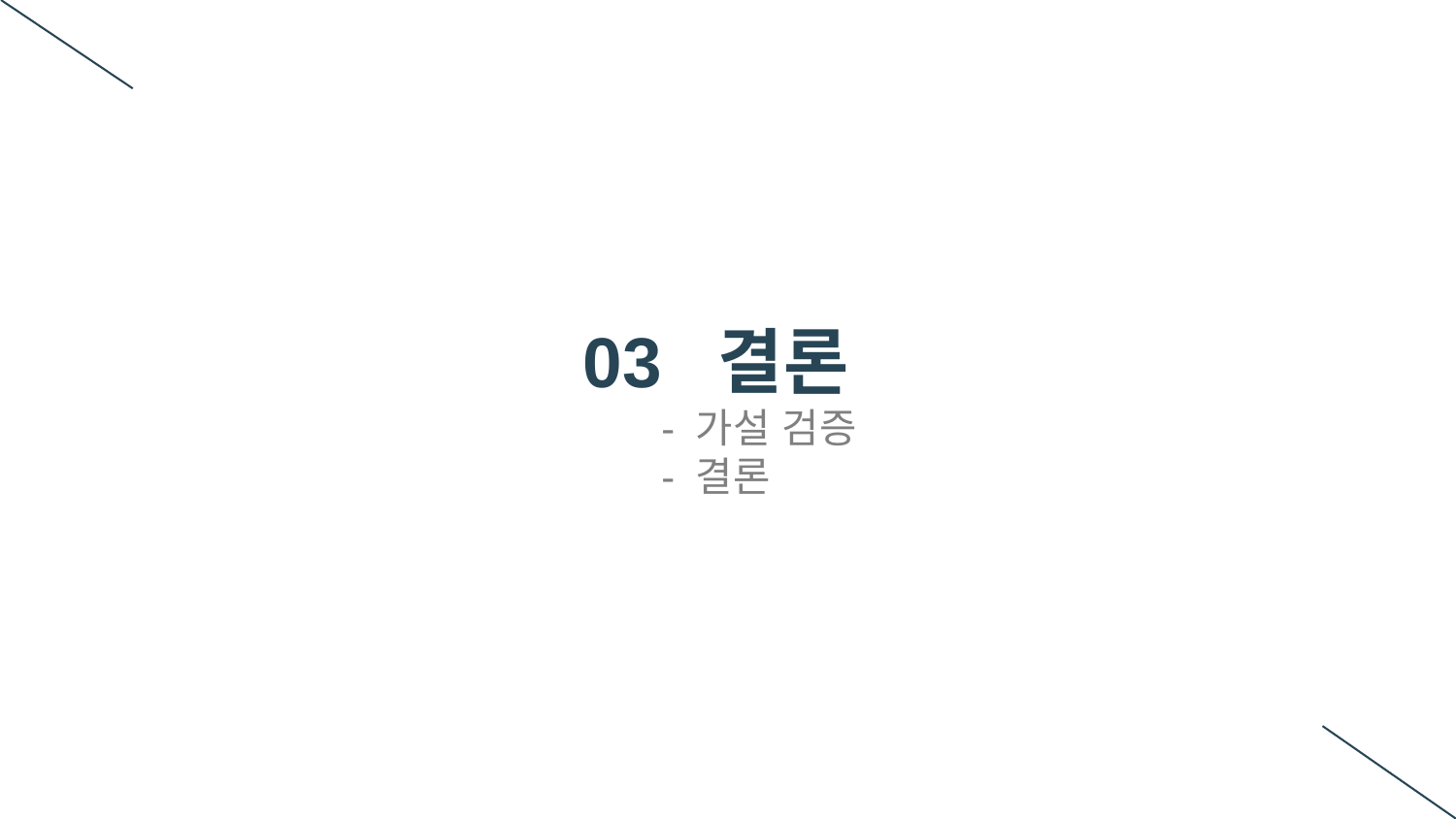

03  결론
       - 가설 검증
       - 결론